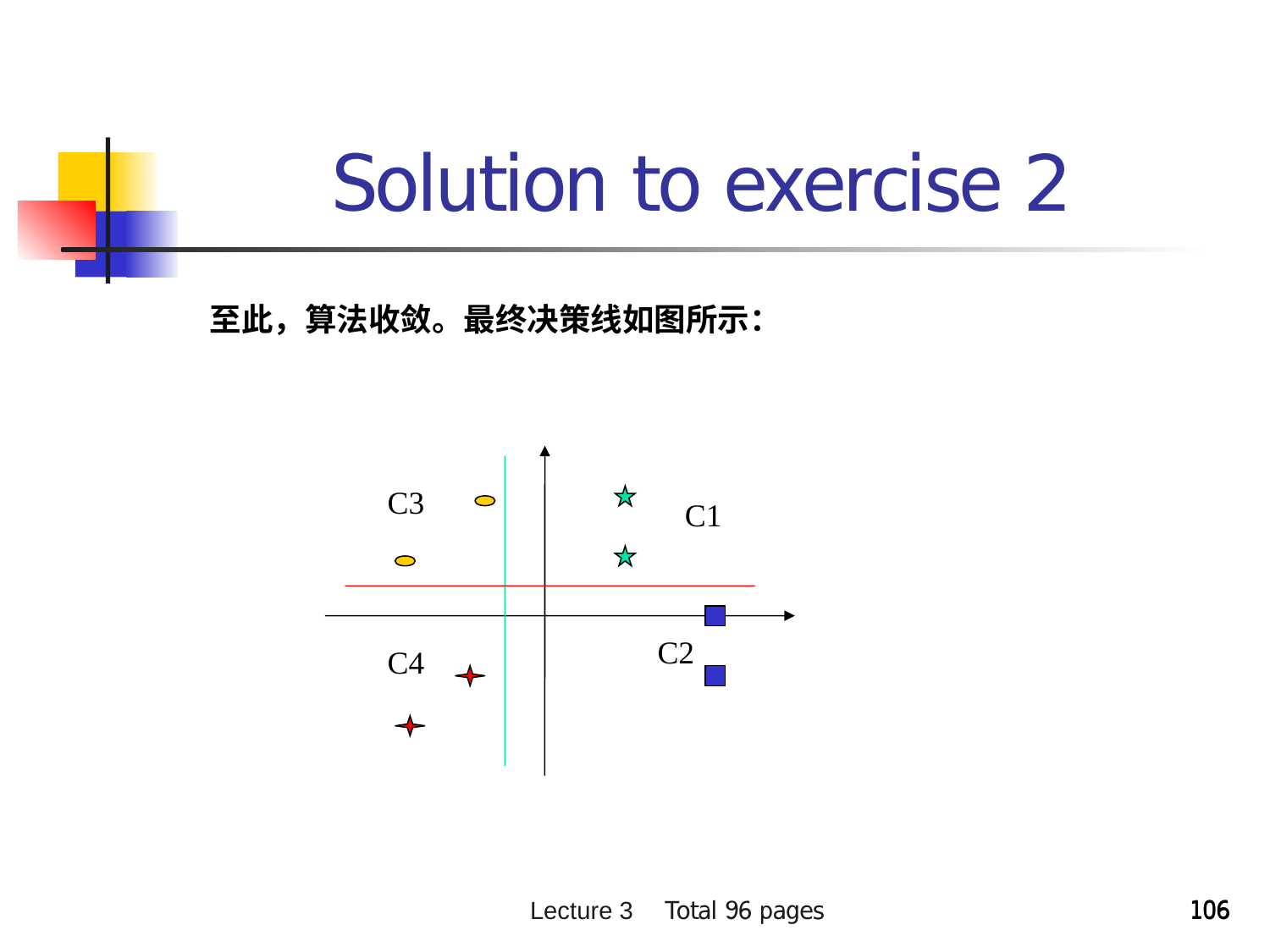

Solution to exercise 2
至此，算法收敛。最终决策线如图所示：

C3

C1

C2
C4

106
106
Lecture 3    Total 96 pages